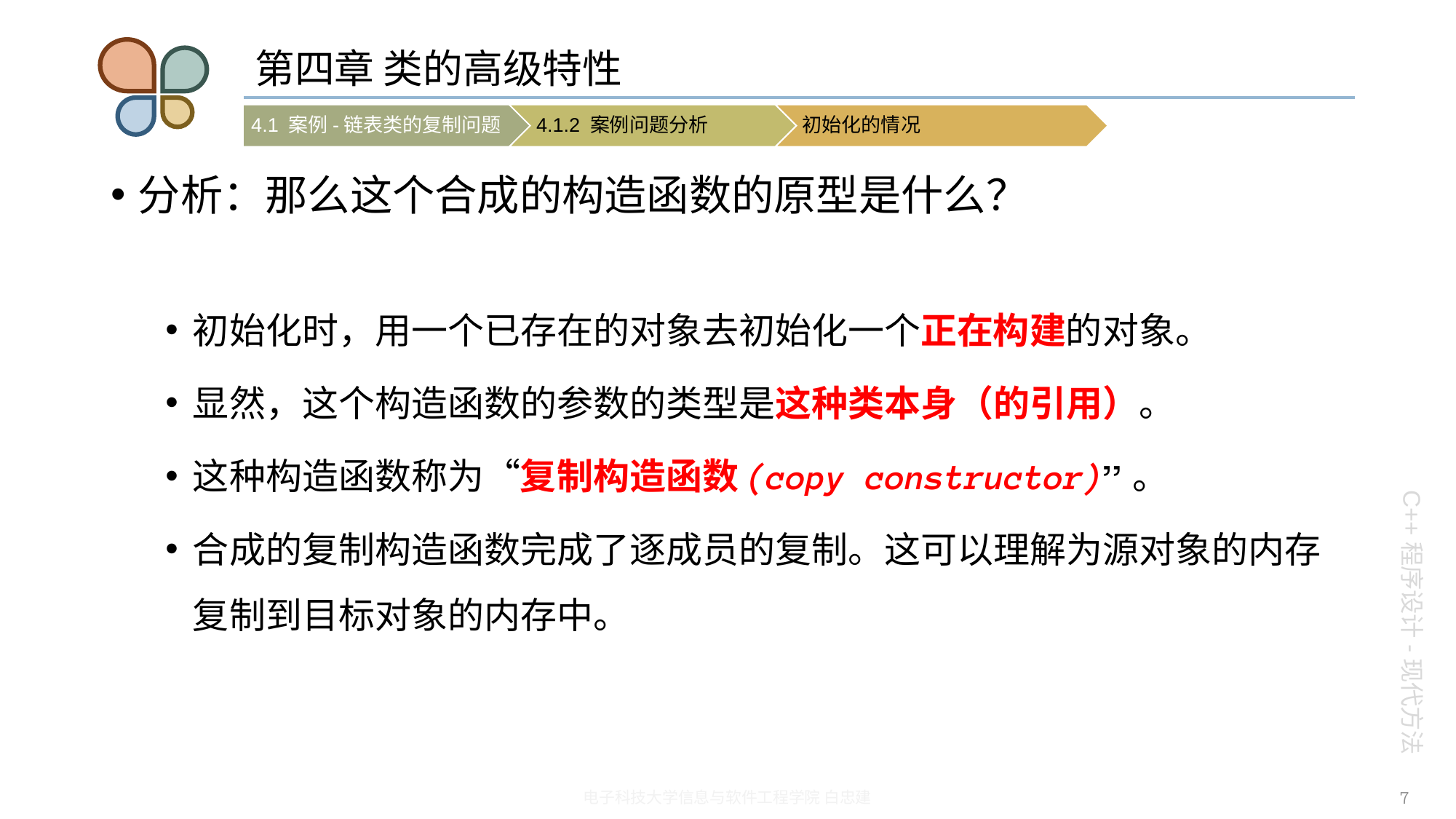

# 第四章 类的高级特性
4.1 案例-链表类的复制问题
4.1.2 案例问题分析
初始化的情况
分析：那么这个合成的构造函数的原型是什么？

初始化时，用一个已存在的对象去初始化一个正在构建的对象。
显然，这个构造函数的参数的类型是这种类本身（的引用）。
这种构造函数称为“复制构造函数(copy constructor)”。
合成的复制构造函数完成了逐成员的复制。这可以理解为源对象的内存复制到目标对象的内存中。

7